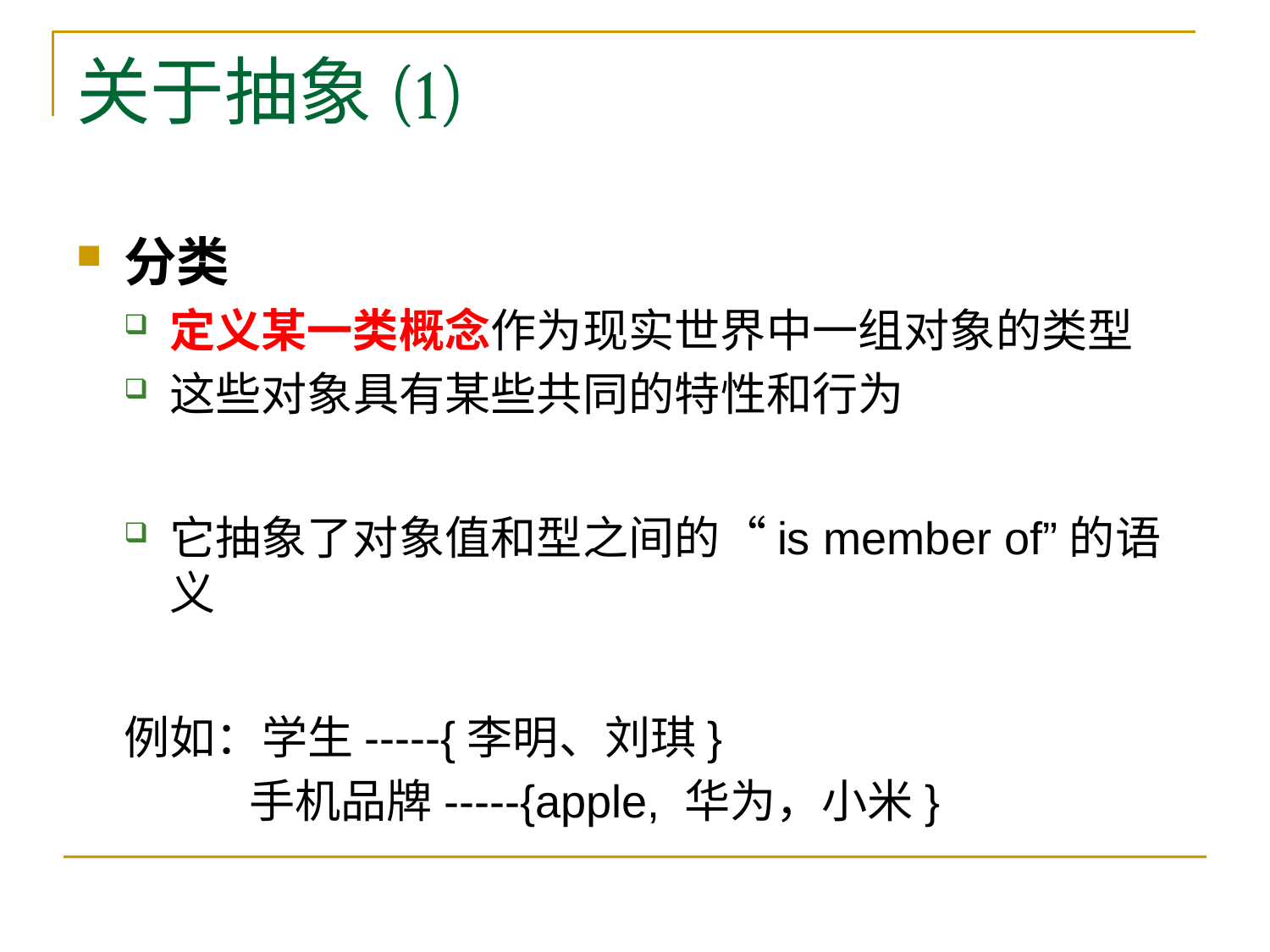

# 关于抽象(1)
分类
定义某一类概念作为现实世界中一组对象的类型
这些对象具有某些共同的特性和行为

它抽象了对象值和型之间的“is member of”的语义

例如：学生-----{李明、刘琪}
           手机品牌-----{apple, 华为，小米}